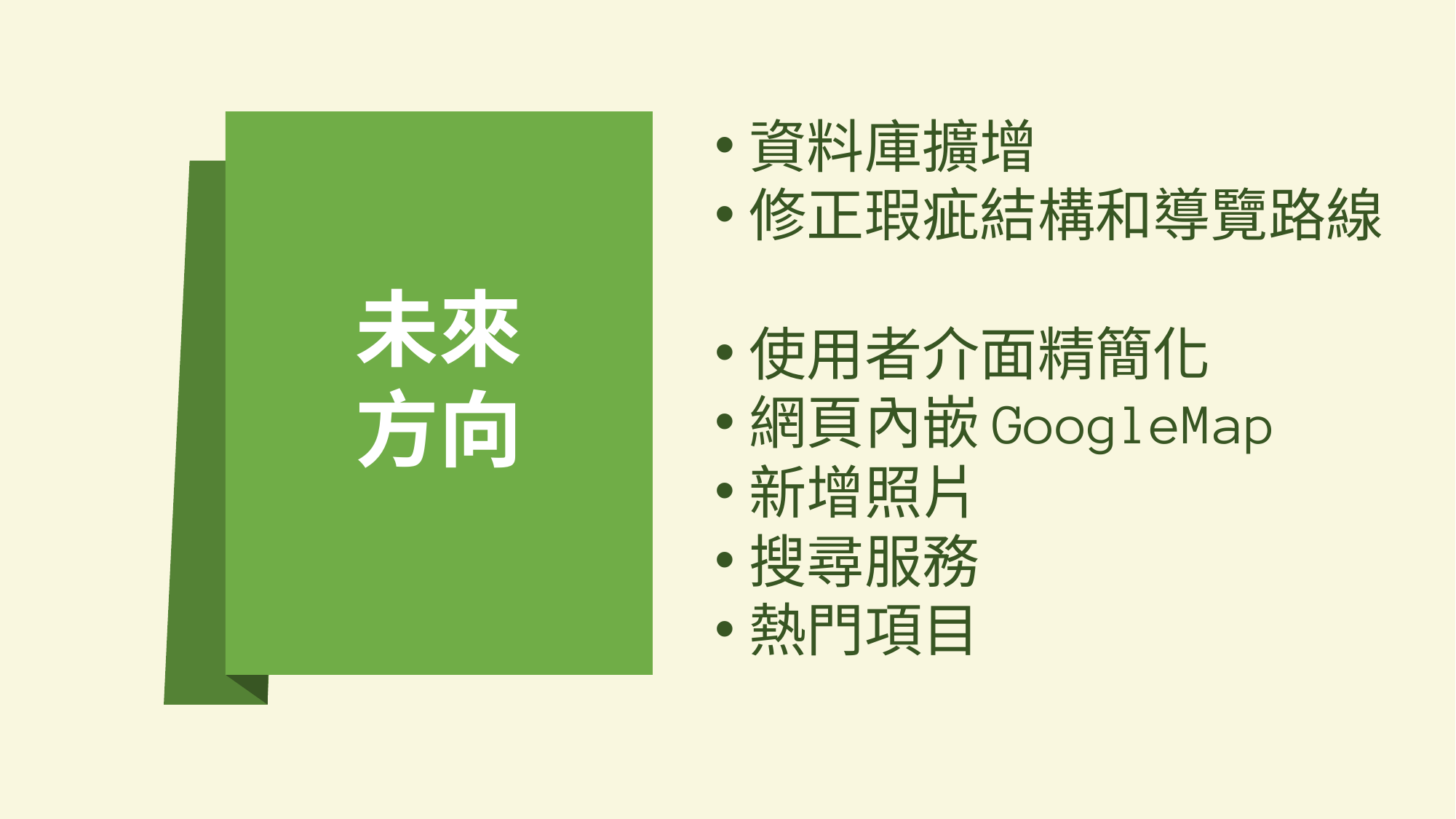

資料庫擴增
修正瑕疵結構和導覽路線

使用者介面精簡化
網頁內嵌GoogleMap
新增照片
搜尋服務
熱門項目
未來
方向